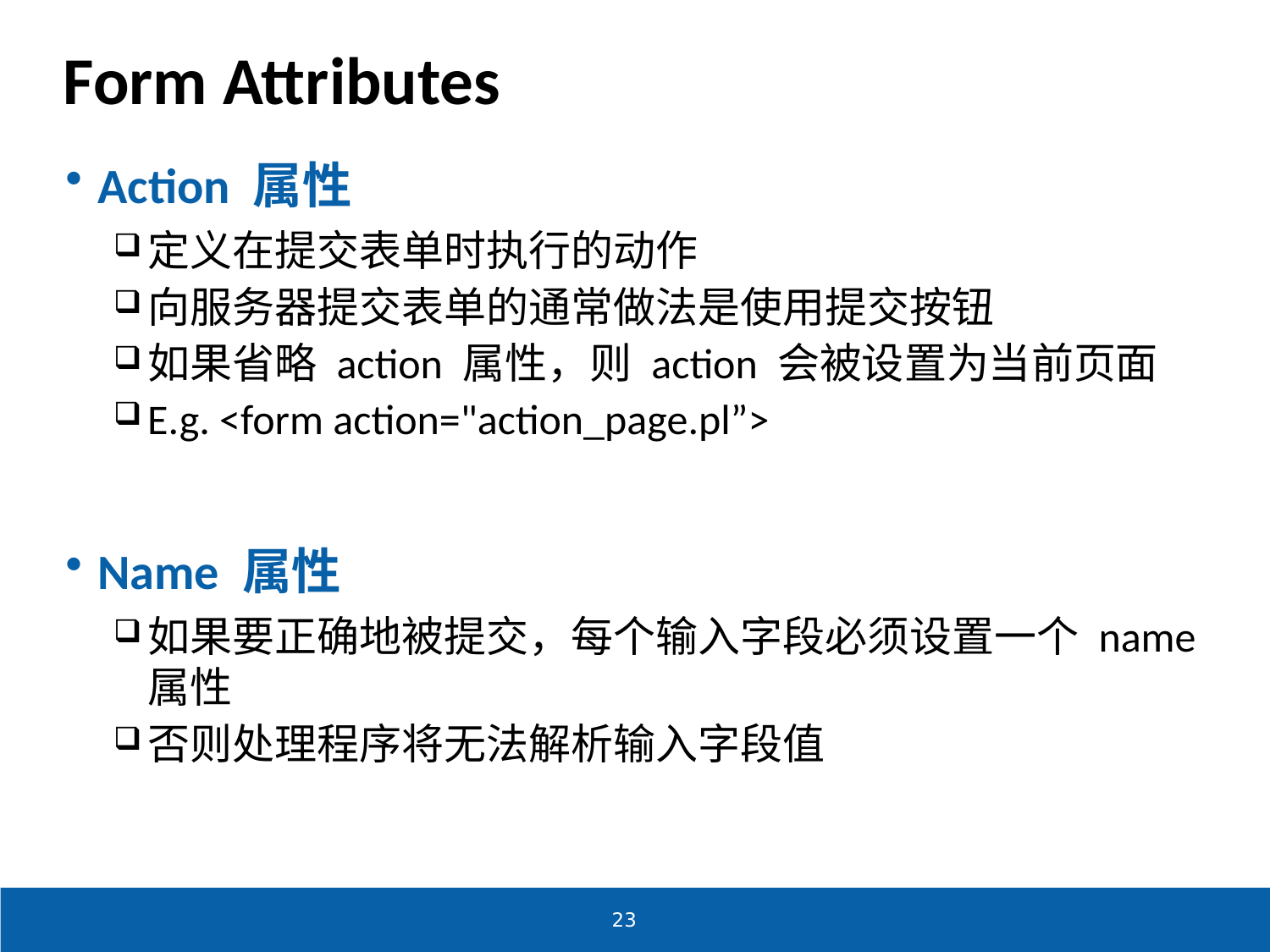

# Form Attributes
Action 属性
定义在提交表单时执行的动作
向服务器提交表单的通常做法是使用提交按钮
如果省略 action 属性，则 action 会被设置为当前页面
E.g. <form action="action_page.pl”>

Name 属性
如果要正确地被提交，每个输入字段必须设置一个 name 属性
否则处理程序将无法解析输入字段值

23